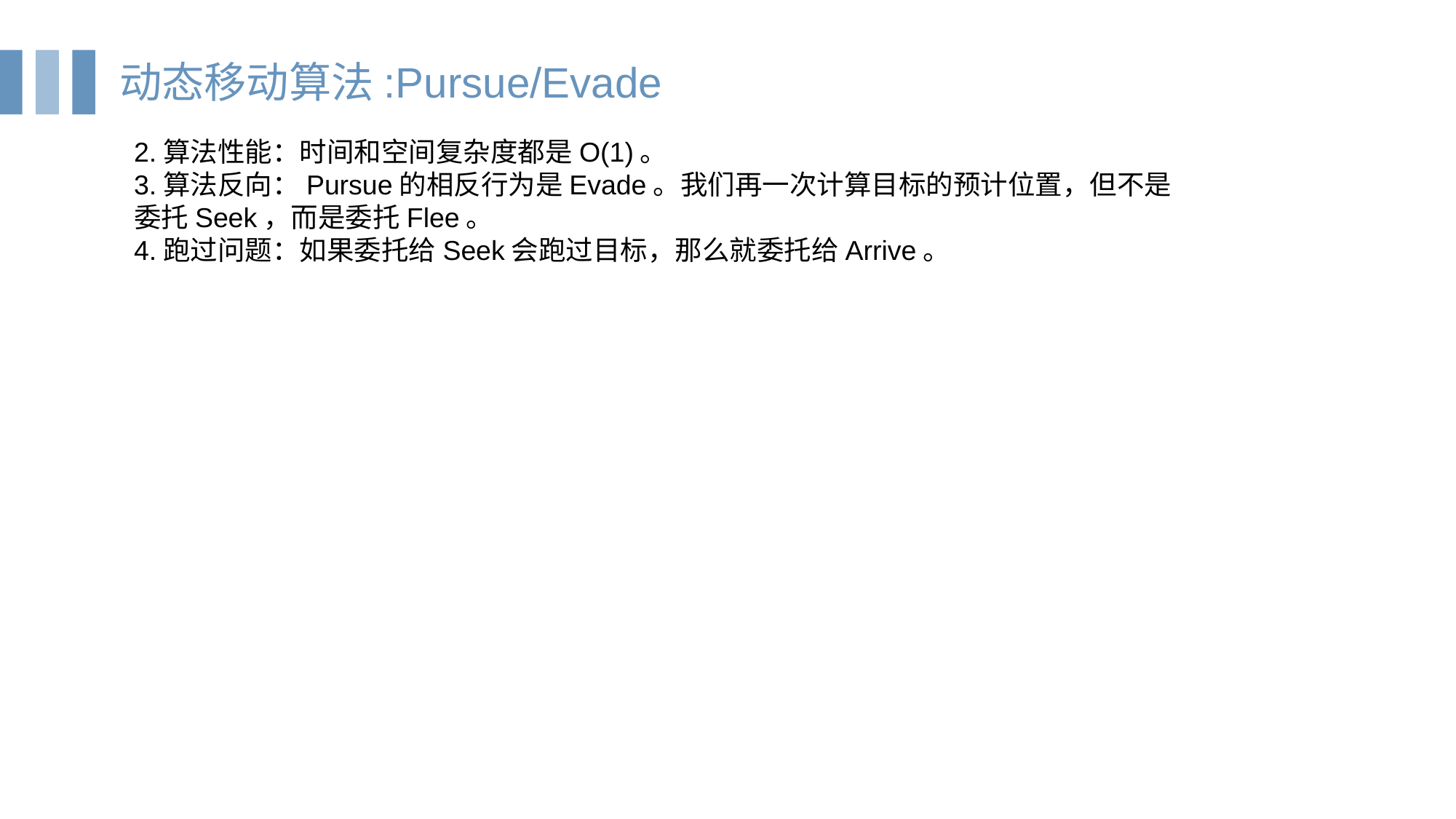

动态移动算法:Pursue/Evade

2.算法性能：时间和空间复杂度都是O(1)。
3.算法反向：Pursue的相反行为是Evade。我们再一次计算目标的预计位置，但不是委托Seek，而是委托Flee。
4.跑过问题：如果委托给Seek会跑过目标，那么就委托给Arrive。

Add your  text here
Add your  text here
lorem ipsum dolor sit amet, please add your text here, lorem ipsum dolor sit amet, please add your text here , lorem ipsum dolor sit amet, please add your text here
lorem ipsum dolor sit amet, please add your text here, lorem ipsum dolor sit amet, please add your text here , lorem ipsum dolor sit amet, please add your text here